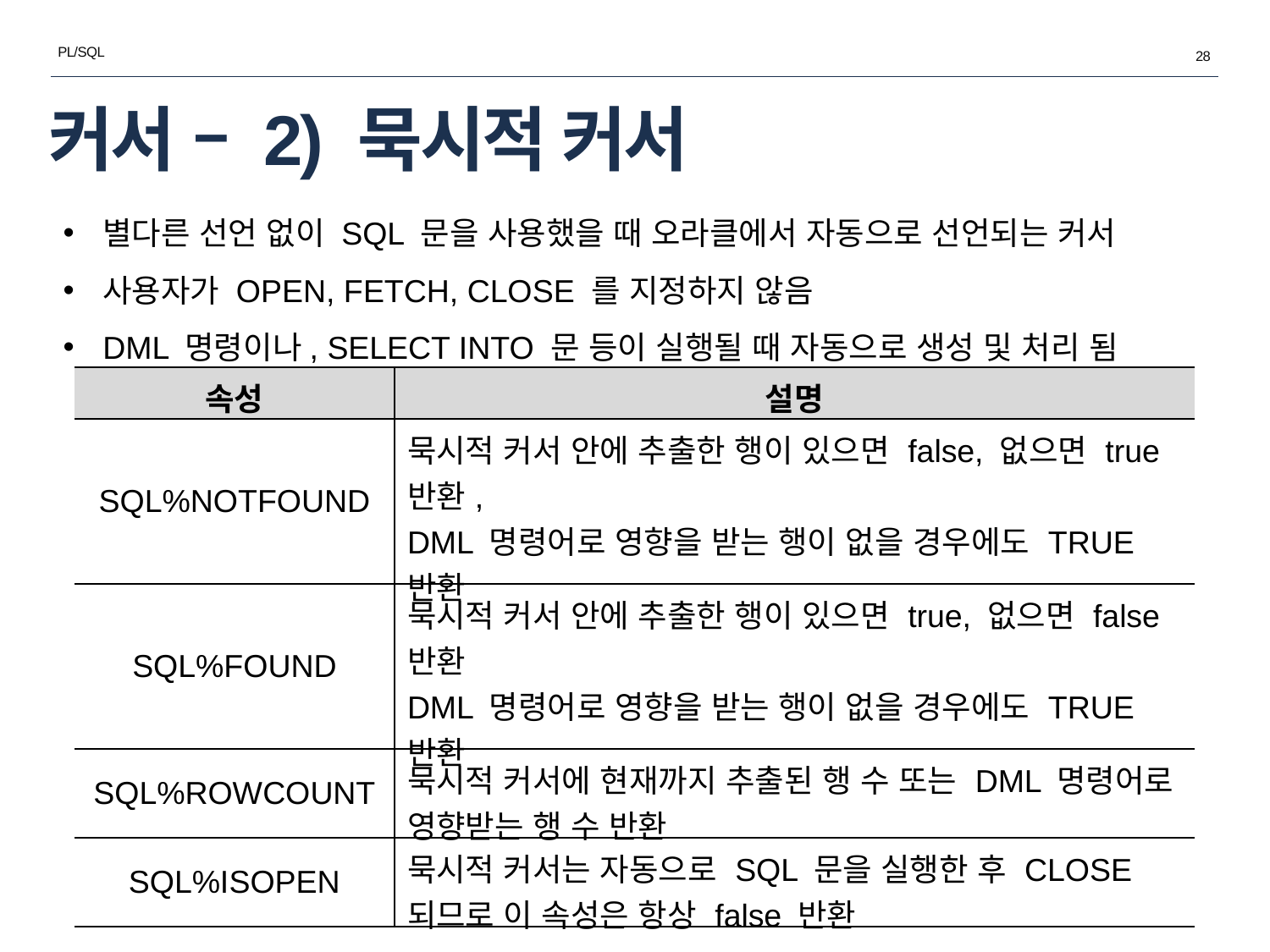

PL/SQL
28
# 커서 – 2) 묵시적 커서
별다른 선언 없이 SQL 문을 사용했을 때 오라클에서 자동으로 선언되는 커서
사용자가 OPEN, FETCH, CLOSE 를 지정하지 않음
DML 명령이나, SELECT INTO 문 등이 실행될 때 자동으로 생성 및 처리 됨
| 속성 | 설명 |
| --- | --- |
| SQL%NOTFOUND | 묵시적 커서 안에 추출한 행이 있으면 false, 없으면 true 반환, DML 명령어로 영향을 받는 행이 없을 경우에도 TRUE 반환 |
| SQL%FOUND | 묵시적 커서 안에 추출한 행이 있으면 true, 없으면 false 반환 DML 명령어로 영향을 받는 행이 없을 경우에도 TRUE 반환 |
| SQL%ROWCOUNT | 묵시적 커서에 현재까지 추출된 행 수 또는 DML 명령어로 영향받는 행 수 반환 |
| SQL%ISOPEN | 묵시적 커서는 자동으로 SQL 문을 실행한 후 CLOSE 되므로 이 속성은 항상 false 반환 |